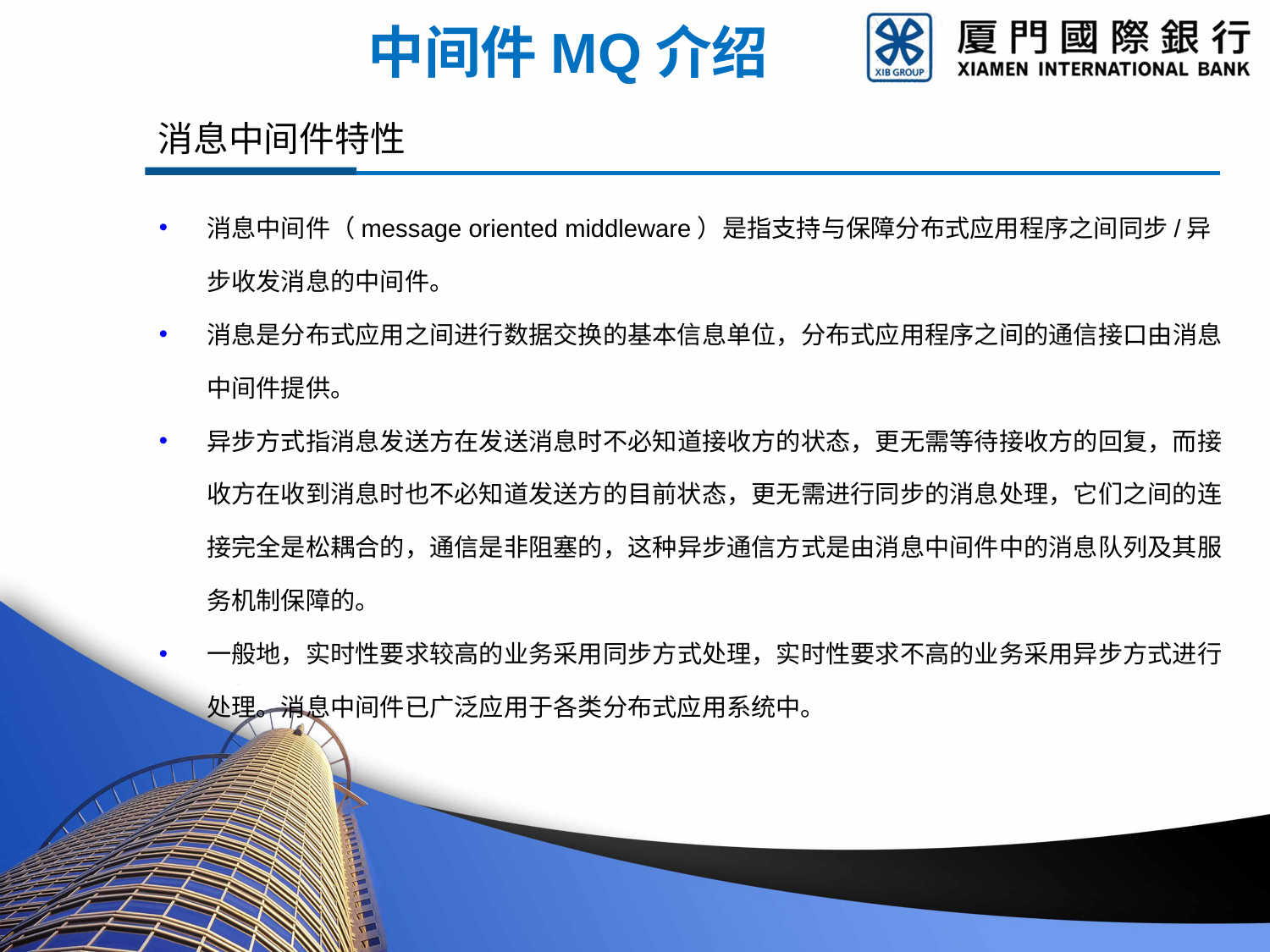

中间件MQ介绍
消息中间件特性

消息中间件（message oriented middleware）是指支持与保障分布式应用程序之间同步/异步收发消息的中间件。
消息是分布式应用之间进行数据交换的基本信息单位，分布式应用程序之间的通信接口由消息中间件提供。
异步方式指消息发送方在发送消息时不必知道接收方的状态，更无需等待接收方的回复，而接收方在收到消息时也不必知道发送方的目前状态，更无需进行同步的消息处理，它们之间的连接完全是松耦合的，通信是非阻塞的，这种异步通信方式是由消息中间件中的消息队列及其服务机制保障的。
一般地，实时性要求较高的业务采用同步方式处理，实时性要求不高的业务采用异步方式进行处理。消息中间件已广泛应用于各类分布式应用系统中。